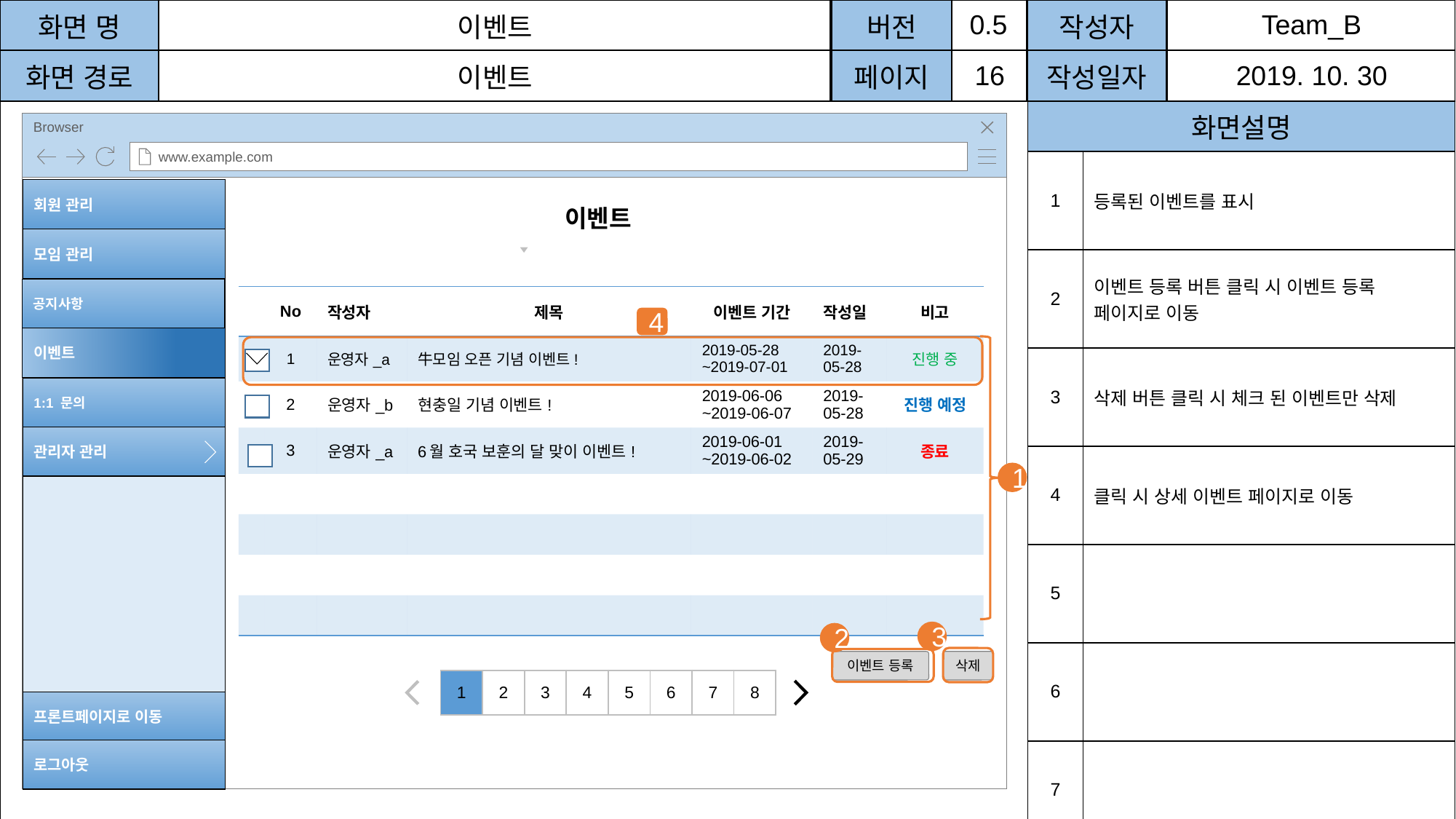

| 화면 명 | 이벤트 | 버전 |  | 작성자 |  |  |
| --- | --- | --- | --- | --- | --- | --- |
| 화면 경로 | 이벤트 | 페이지 | 16 | 작성일자 |  |  |
|  |  |  |  | 화면설명 |  |  |
|  |  |  |  | 1 | 등록된 이벤트를 표시 |  |
|  |  |  |  | 2 | 이벤트 등록 버튼 클릭 시 이벤트 등록 페이지로 이동 |  |
|  |  |  |  | 3 | 삭제 버튼 클릭 시 체크 된 이벤트만 삭제 |  |
|  |  |  |  | 4 | 클릭 시 상세 이벤트 페이지로 이동 |  |
|  |  |  |  | 5 |  |  |
|  |  |  |  | 6 |  |  |
|  |  |  |  | 7 |  |  |
Browser

www.example.com

회원 관리

프론트페이지로 이동
로그아웃
모임 관리
공지사항
1:1 문의
관리자 관리

이벤트
이벤트

|  | No | 작성자 | 제목 | 이벤트 기간 | 작성일 | 비고 |
| --- | --- | --- | --- | --- | --- | --- |
|  | 1 | 운영자\_a | 牛모임 오픈 기념 이벤트! | 2019-05-28 ~2019-07-01 | 2019-05-28 | 진행 중 |
|  | 2 | 운영자\_b | 현충일 기념 이벤트! | 2019-06-06 ~2019-06-07 | 2019-05-28 | 진행 예정 |
|  | 3 | 운영자\_a | 6월 호국 보훈의 달 맞이 이벤트! | 2019-06-01 ~2019-06-02 | 2019-05-29 | 종료 |
|  |  |  |  |  |  |  |
|  |  |  |  |  |  |  |
|  |  |  |  |  |  |  |
|  |  |  |  |  |  |  |
4

1
3
2

이벤트 등록
삭제
| 1 | 2 | 3 | 4 | 5 | 6 | 7 | 8 |
| --- | --- | --- | --- | --- | --- | --- | --- |